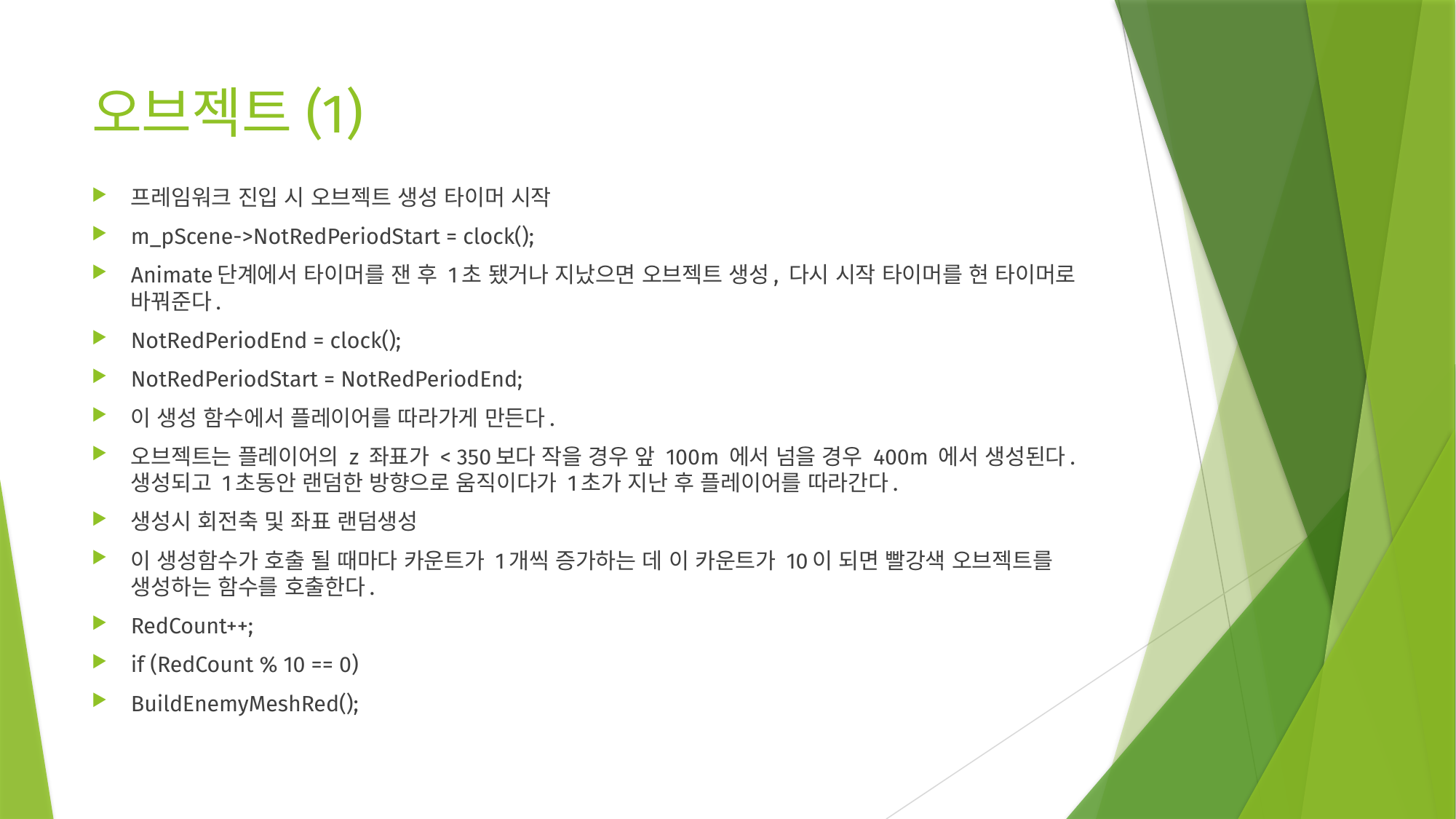

# 오브젝트(1)
프레임워크 진입 시 오브젝트 생성 타이머 시작
m_pScene->NotRedPeriodStart = clock();
Animate단계에서 타이머를 잰 후 1초 됐거나 지났으면 오브젝트 생성, 다시 시작 타이머를 현 타이머로 바꿔준다.
NotRedPeriodEnd = clock();
NotRedPeriodStart = NotRedPeriodEnd;
이 생성 함수에서 플레이어를 따라가게 만든다.
오브젝트는 플레이어의 z 좌표가 < 350보다 작을 경우 앞 100m 에서 넘을 경우 400m 에서 생성된다. 생성되고 1초동안 랜덤한 방향으로 움직이다가 1초가 지난 후 플레이어를 따라간다.
생성시 회전축 및 좌표 랜덤생성
이 생성함수가 호출 될 때마다 카운트가 1개씩 증가하는 데 이 카운트가 10이 되면 빨강색 오브젝트를 생성하는 함수를 호출한다.
RedCount++;
if (RedCount % 10 == 0)
BuildEnemyMeshRed();